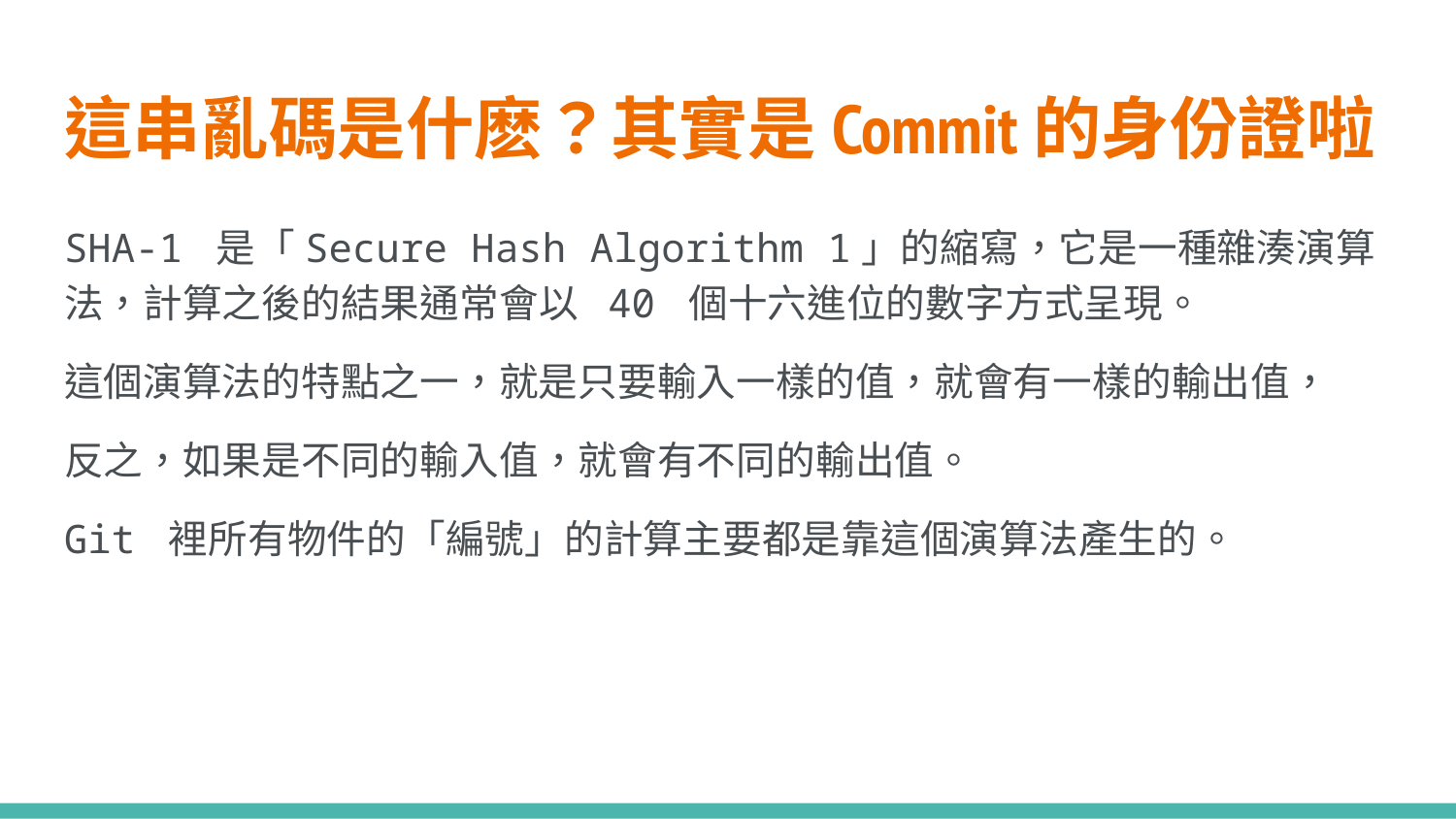

# 這串亂碼是什麽？其實是Commit的身份證啦
SHA-1 是「Secure Hash Algorithm 1」的縮寫，它是一種雜湊演算法，計算之後的結果通常會以 40 個十六進位的數字方式呈現。
這個演算法的特點之一，就是只要輸入一樣的值，就會有一樣的輸出值，
反之，如果是不同的輸入值，就會有不同的輸出值。
Git 裡所有物件的「編號」的計算主要都是靠這個演算法產生的。